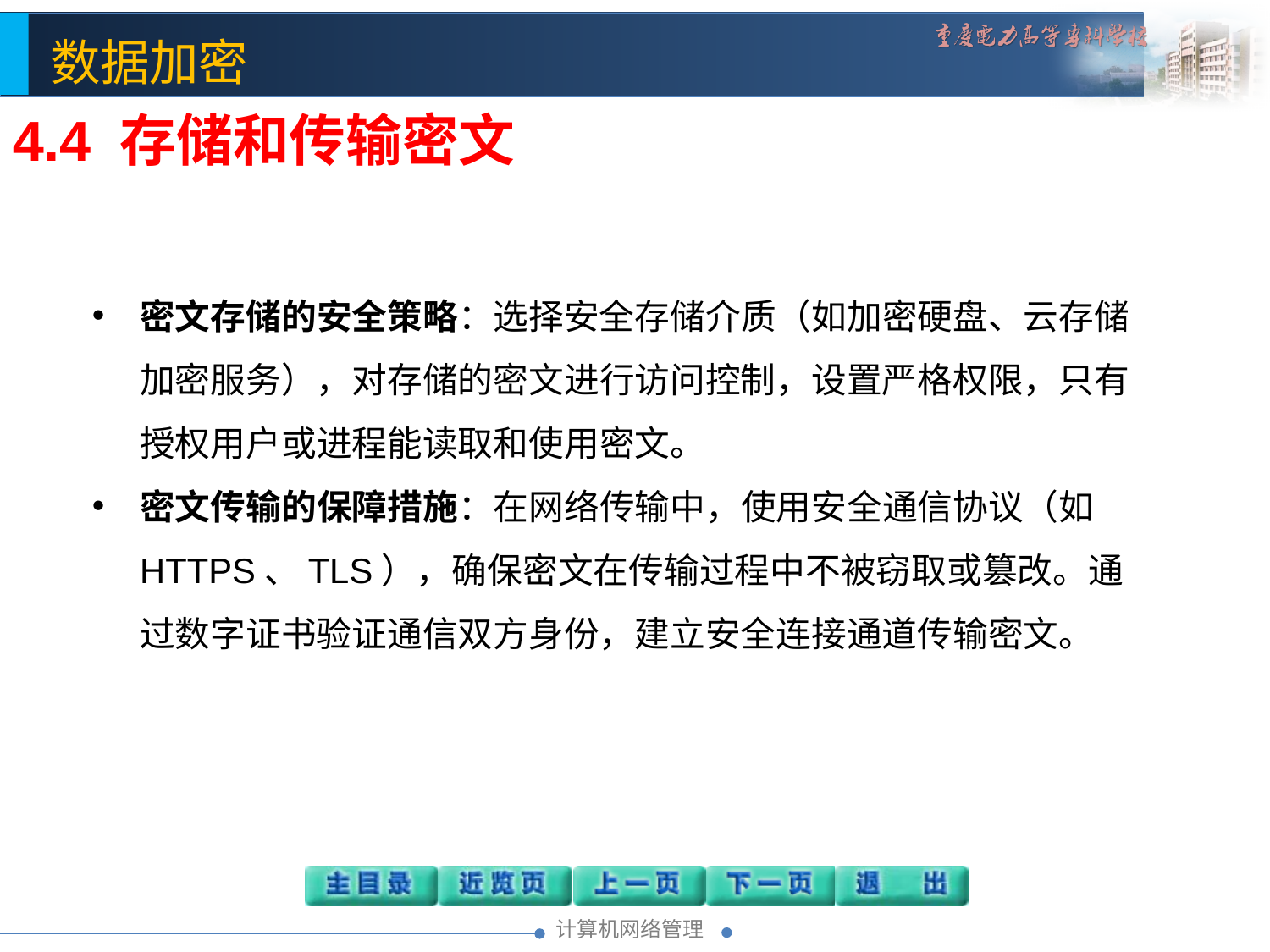

4.4 存储和传输密文
密文存储的安全策略：选择安全存储介质（如加密硬盘、云存储加密服务），对存储的密文进行访问控制，设置严格权限，只有授权用户或进程能读取和使用密文。​
密文传输的保障措施：在网络传输中，使用安全通信协议（如 HTTPS、TLS），确保密文在传输过程中不被窃取或篡改。通过数字证书验证通信双方身份，建立安全连接通道传输密文。